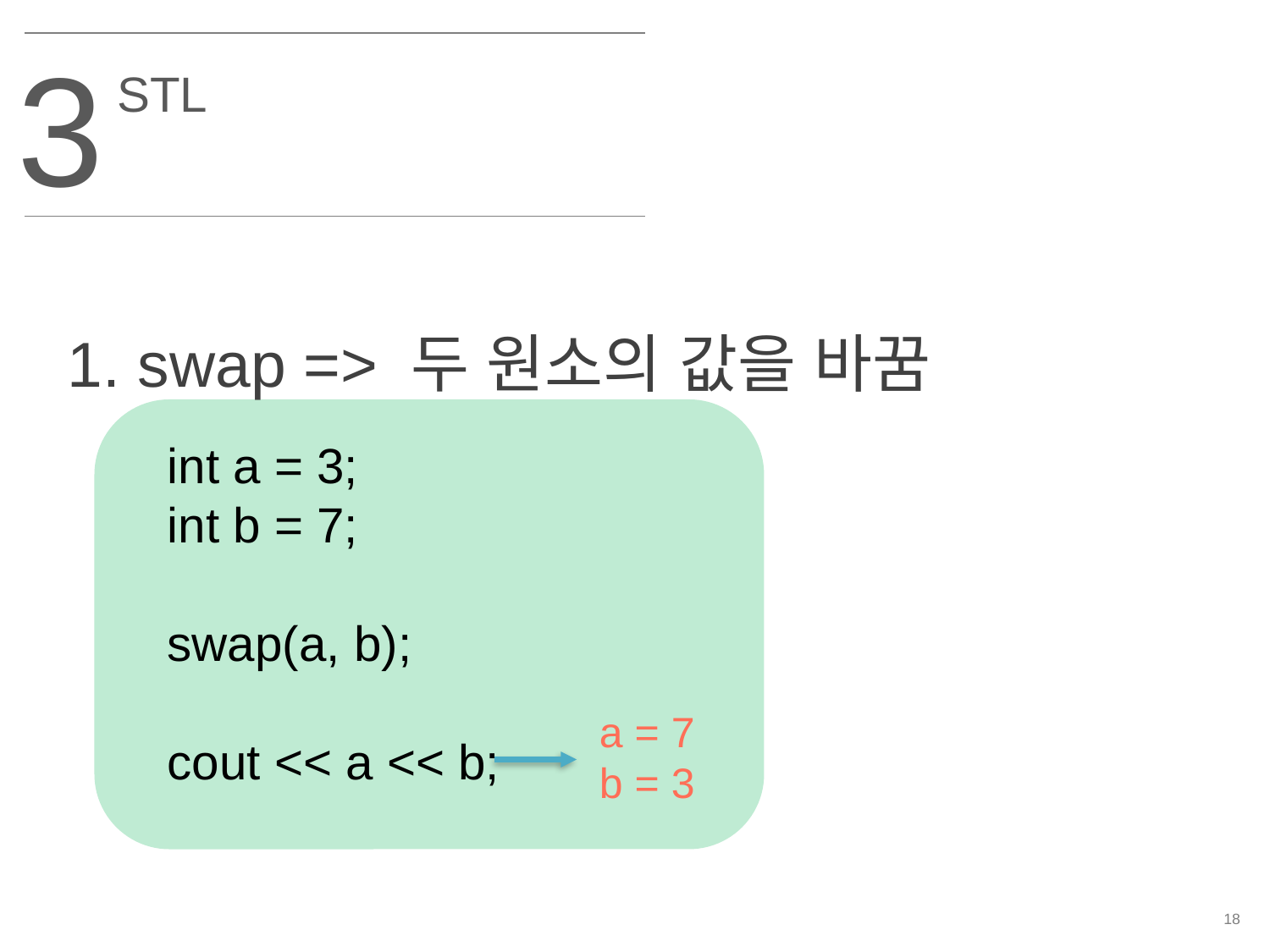

3
STL
1. swap => 두 원소의 값을 바꿈

int a = 3;
int b = 7;

swap(a, b);

cout << a << b;
a = 7
b = 3